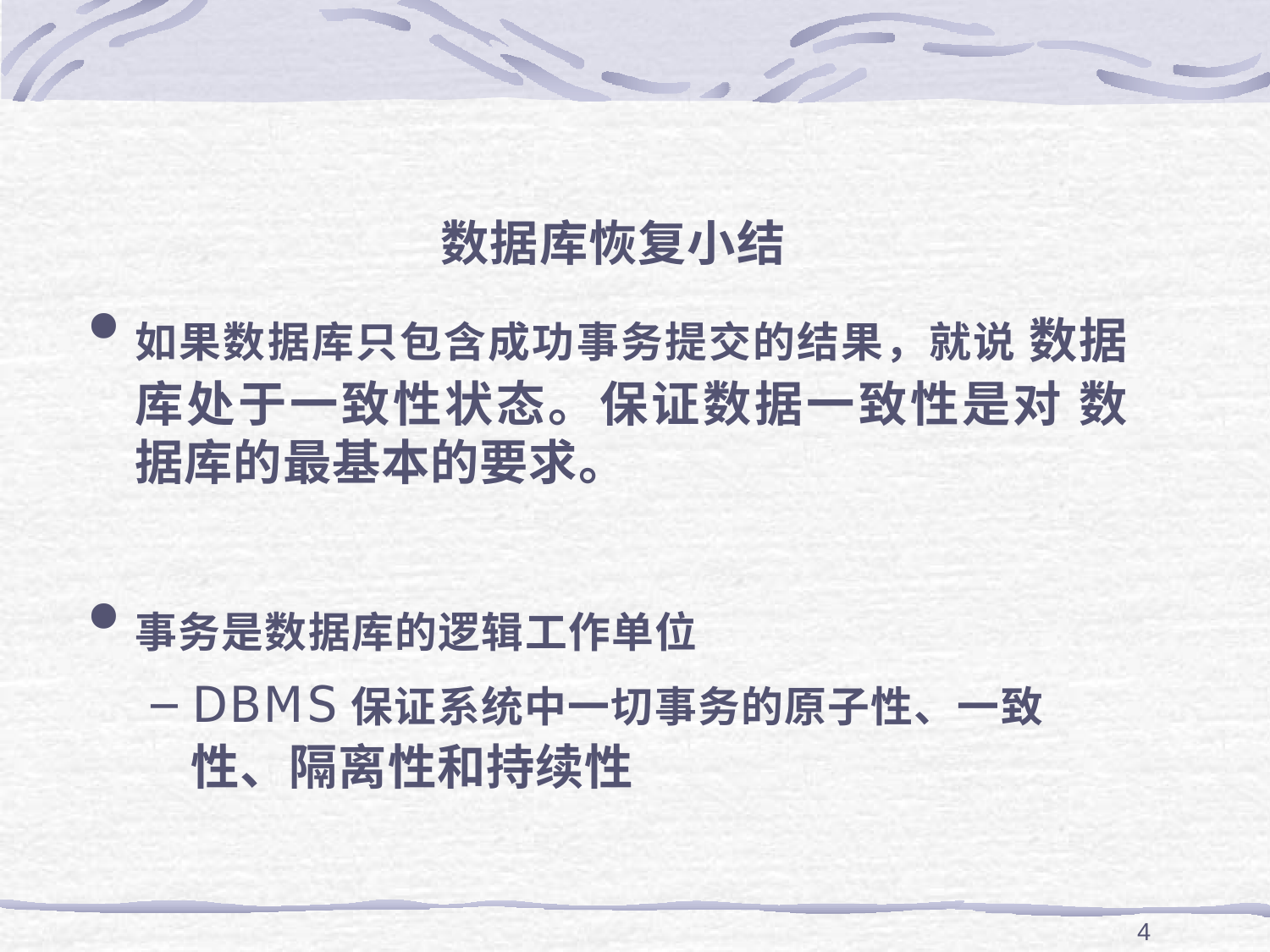

# 数据库恢复小结
如果数据库只包含成功事务提交的结果，就说 数据库处于一致性状态。保证数据一致性是对 数据库的最基本的要求。

事务是数据库的逻辑工作单位
– DBMS保证系统中一切事务的原子性、一致 性、隔离性和持续性

43